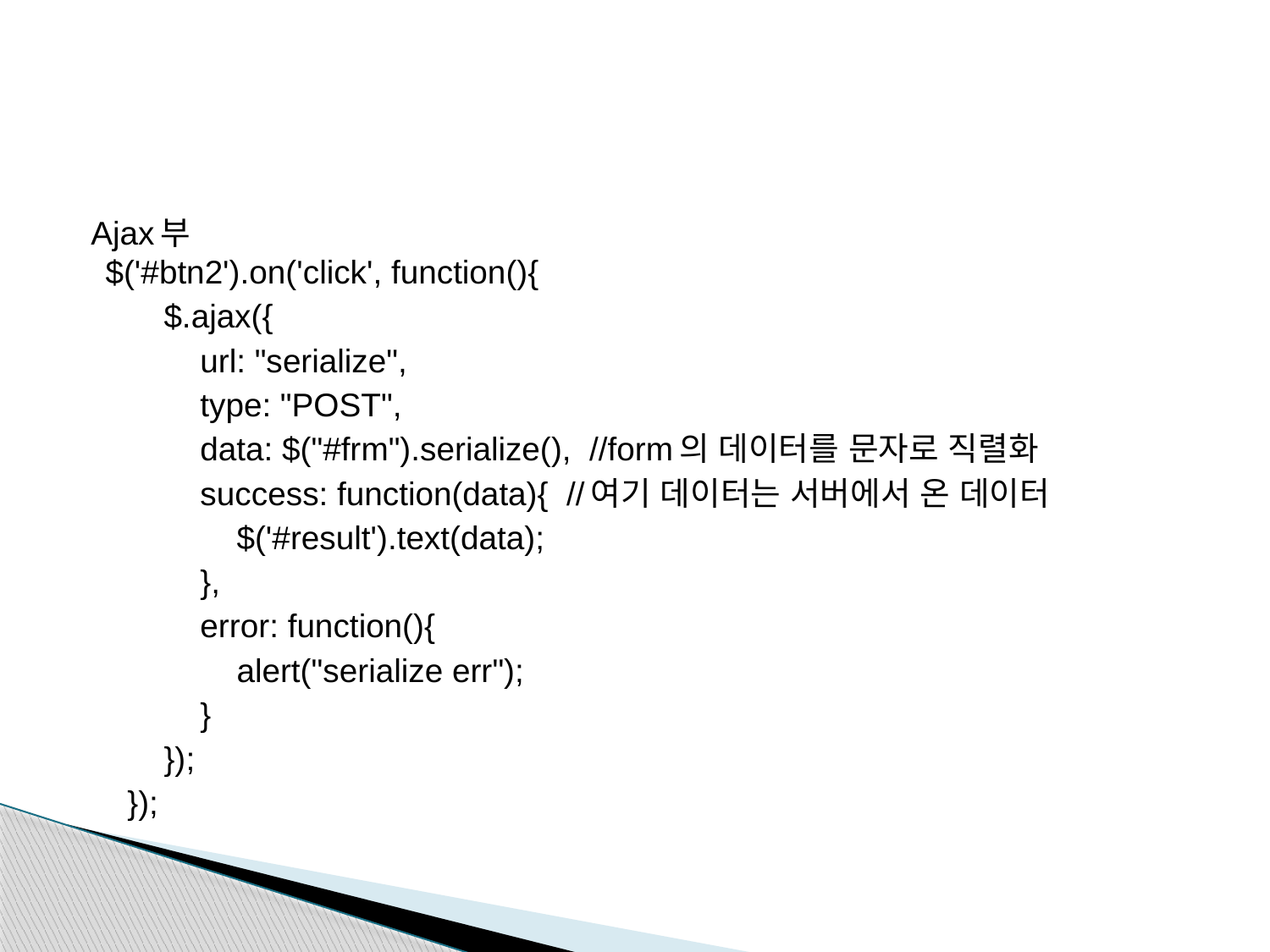

#
Ajax부
 $('#btn2').on('click', function(){
        $.ajax({
            url: "serialize",
            type: "POST",
            data: $("#frm").serialize(),  //form의 데이터를 문자로 직렬화
            success: function(data){  //여기 데이터는 서버에서 온 데이터
                $('#result').text(data);
            },
            error: function(){
                alert("serialize err");
            }
        });
    });